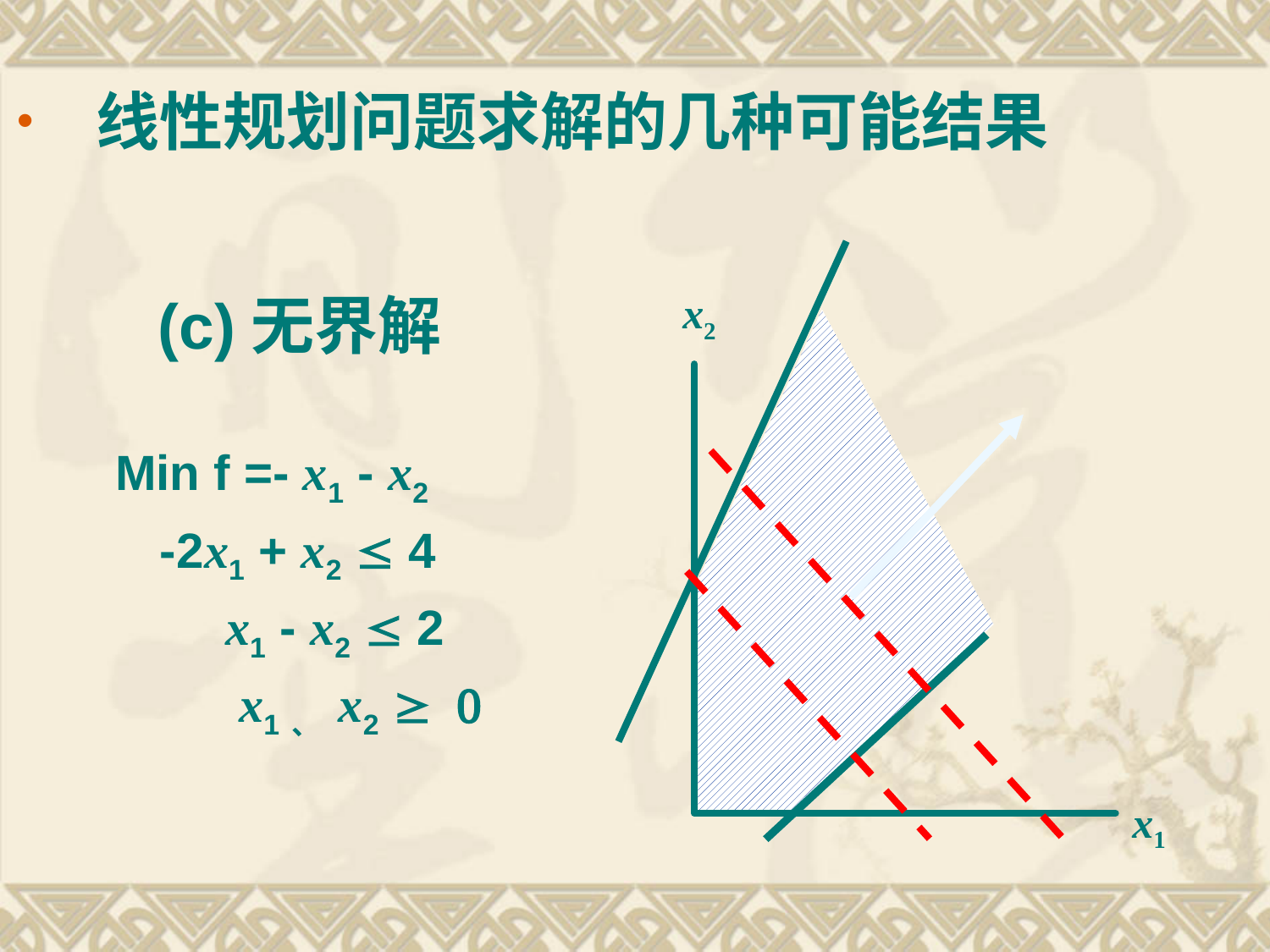

线性规划问题求解的几种可能结果

# (c)无界解

  Min f =- x1 - x2
         -2x1 + x2 ≤ 4
          x1 - x2 ≤ 2
           x1、 x2 ≥ 0

x2

x1